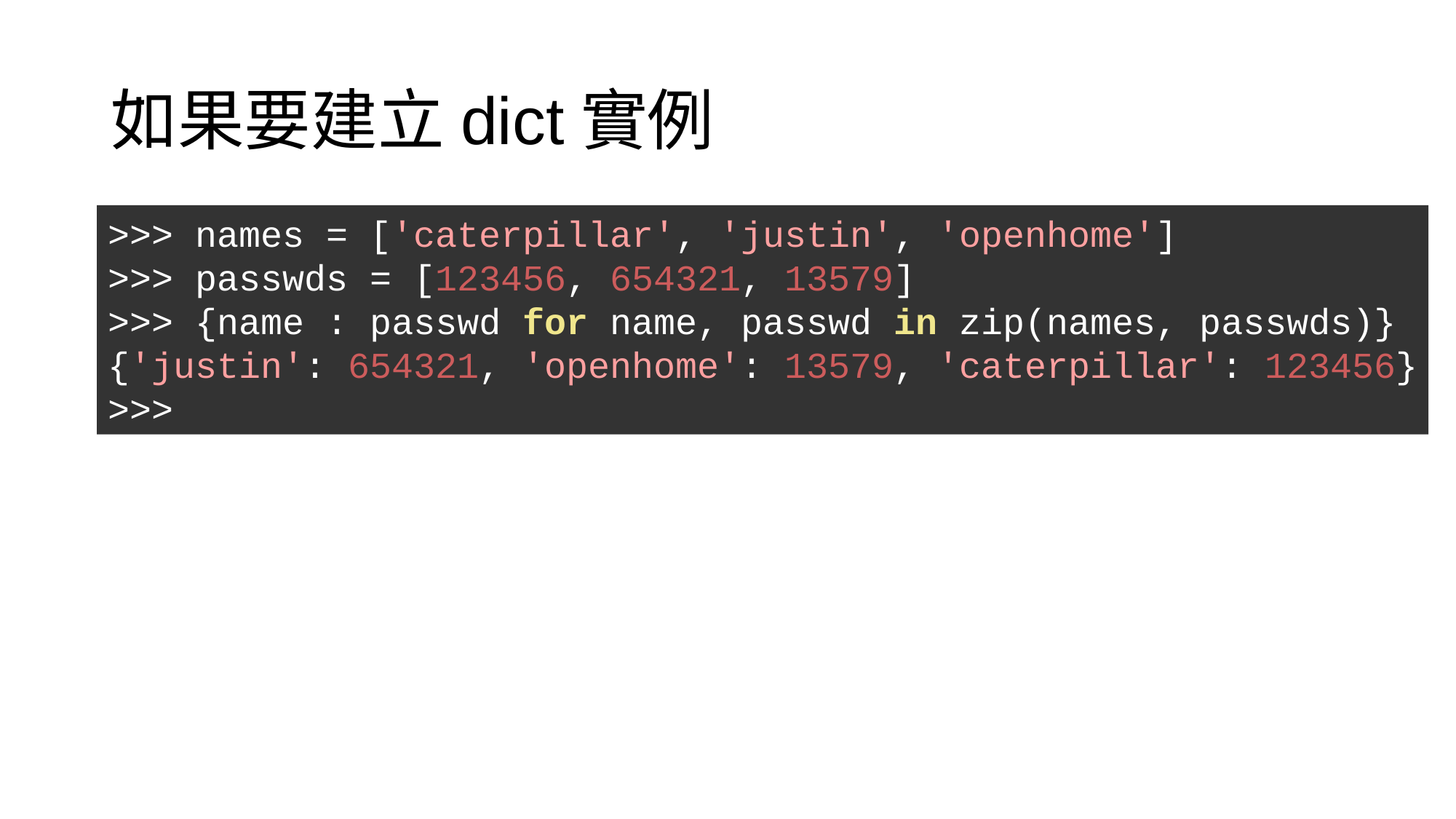

# 如果要建立dict實例
>>> names = ['caterpillar', 'justin', 'openhome']
>>> passwds = [123456, 654321, 13579]
>>> {name : passwd for name, passwd in zip(names, passwds)}
{'justin': 654321, 'openhome': 13579, 'caterpillar': 123456}
>>>